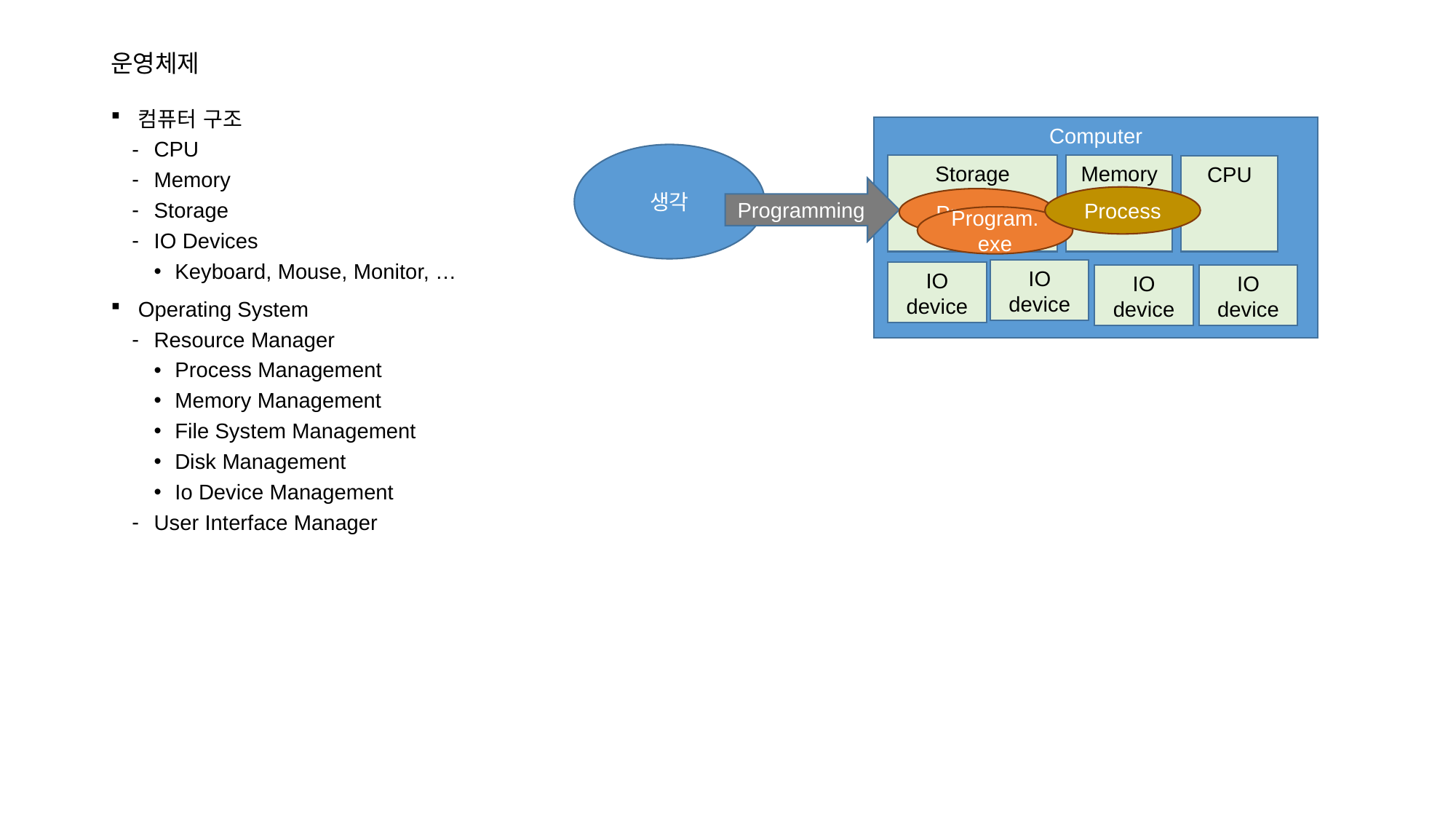

# 운영체제

컴퓨터 구조
CPU
Memory
Storage
IO Devices
Keyboard, Mouse, Monitor, …
Operating System
Resource Manager
Process Management
Memory Management
File System Management
Disk Management
Io Device Management
User Interface Manager

Computer
생각
Memory
Storage
CPU
Programming
Process
Program
Program.exe
IO device
IO device
IO device
IO device